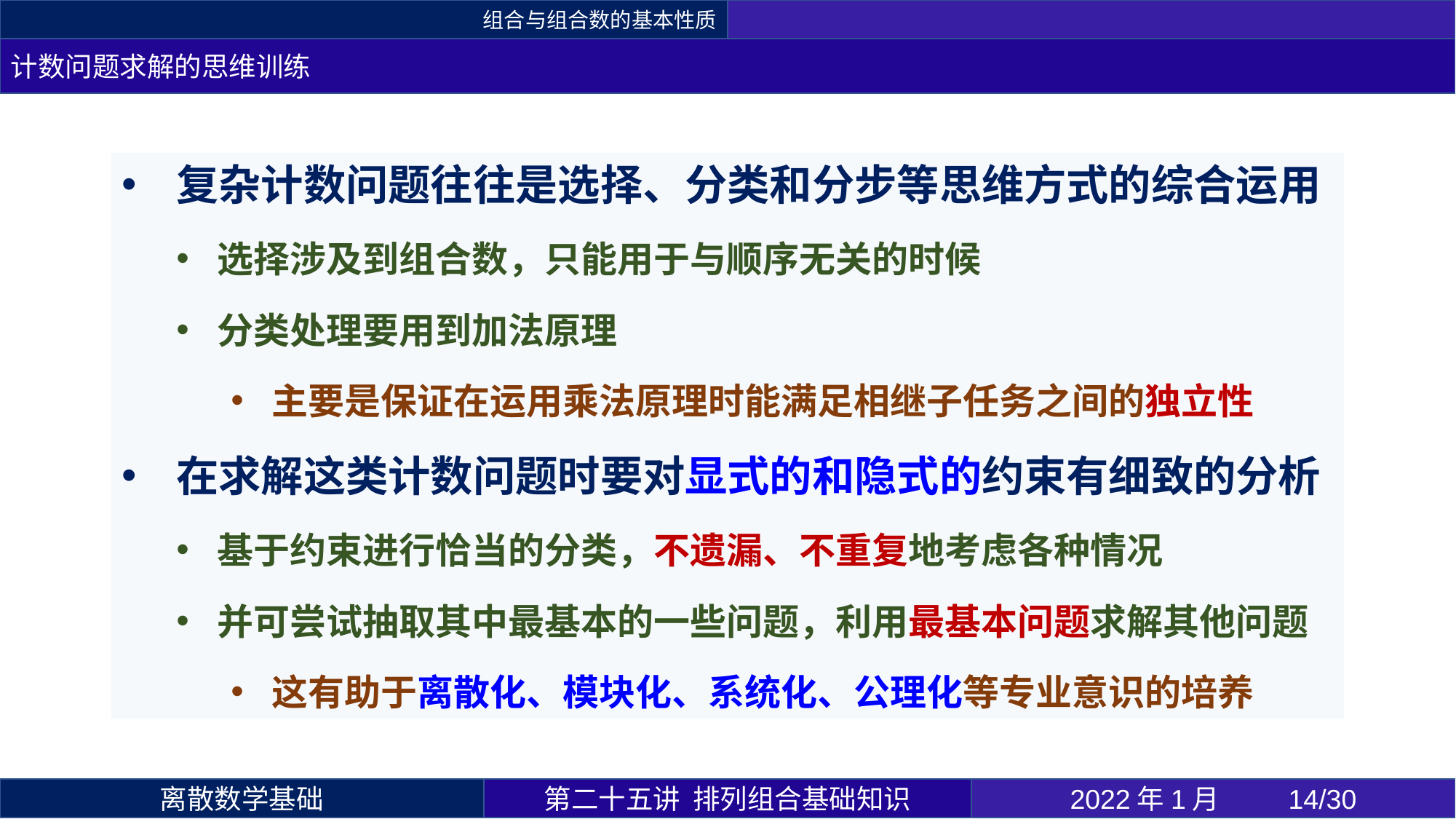

组合与组合数的基本性质
计数问题求解的思维训练
复杂计数问题往往是选择、分类和分步等思维方式的综合运用
选择涉及到组合数，只能用于与顺序无关的时候
分类处理要用到加法原理
主要是保证在运用乘法原理时能满足相继子任务之间的独立性
在求解这类计数问题时要对显式的和隐式的约束有细致的分析
基于约束进行恰当的分类，不遗漏、不重复地考虑各种情况
并可尝试抽取其中最基本的一些问题，利用最基本问题求解其他问题
这有助于离散化、模块化、系统化、公理化等专业意识的培养
第二十五讲  排列组合基础知识
2022年1月 	14/30
离散数学基础